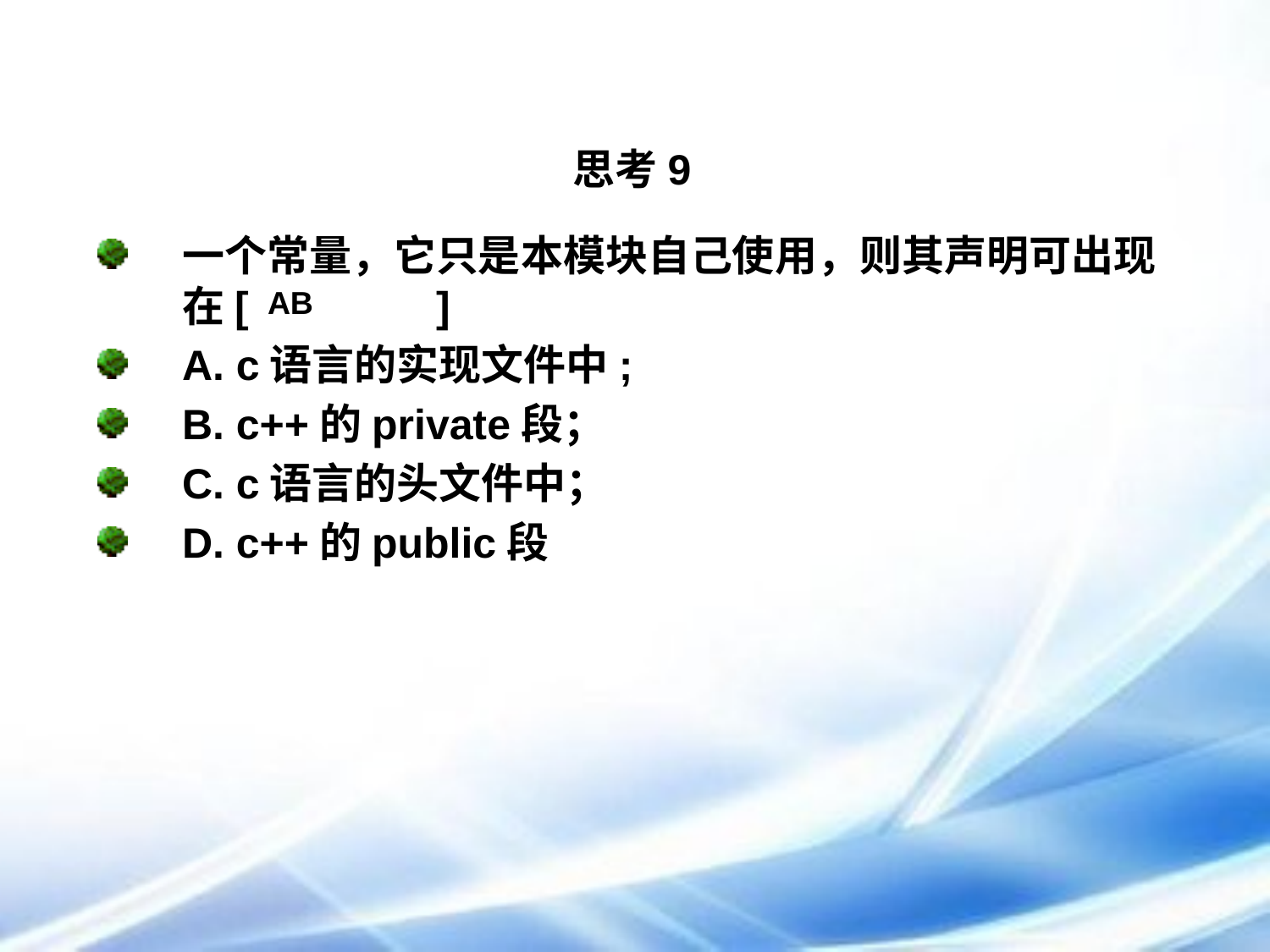

思考9
一个常量，它只是本模块自己使用，则其声明可出现在[		]
A. c语言的实现文件中;
B. c++的private段；
C. c语言的头文件中；
D. c++的public段
AB